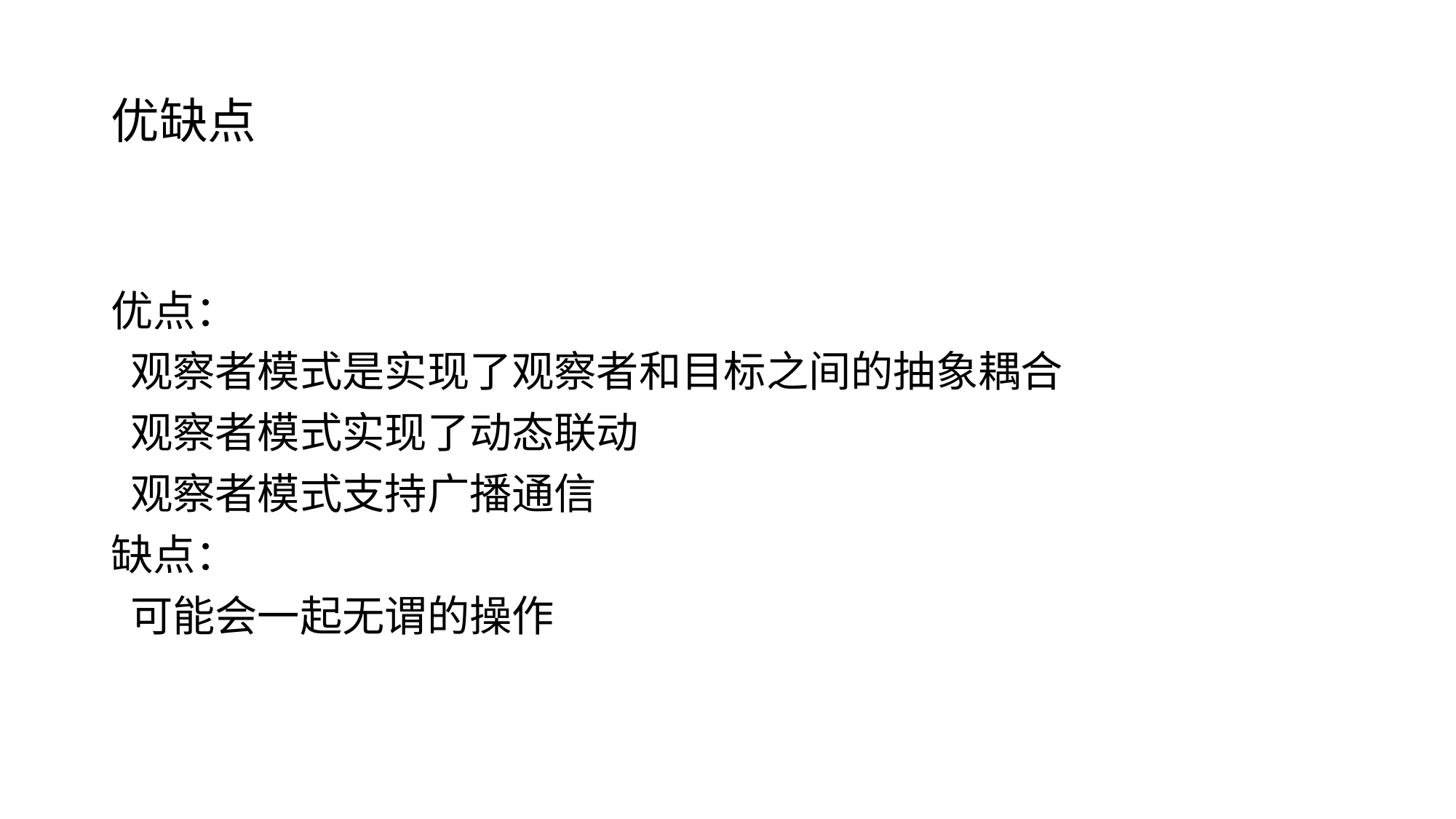

# 优缺点

优点：
 观察者模式是实现了观察者和目标之间的抽象耦合
 观察者模式实现了动态联动
 观察者模式支持广播通信
缺点：
 可能会一起无谓的操作